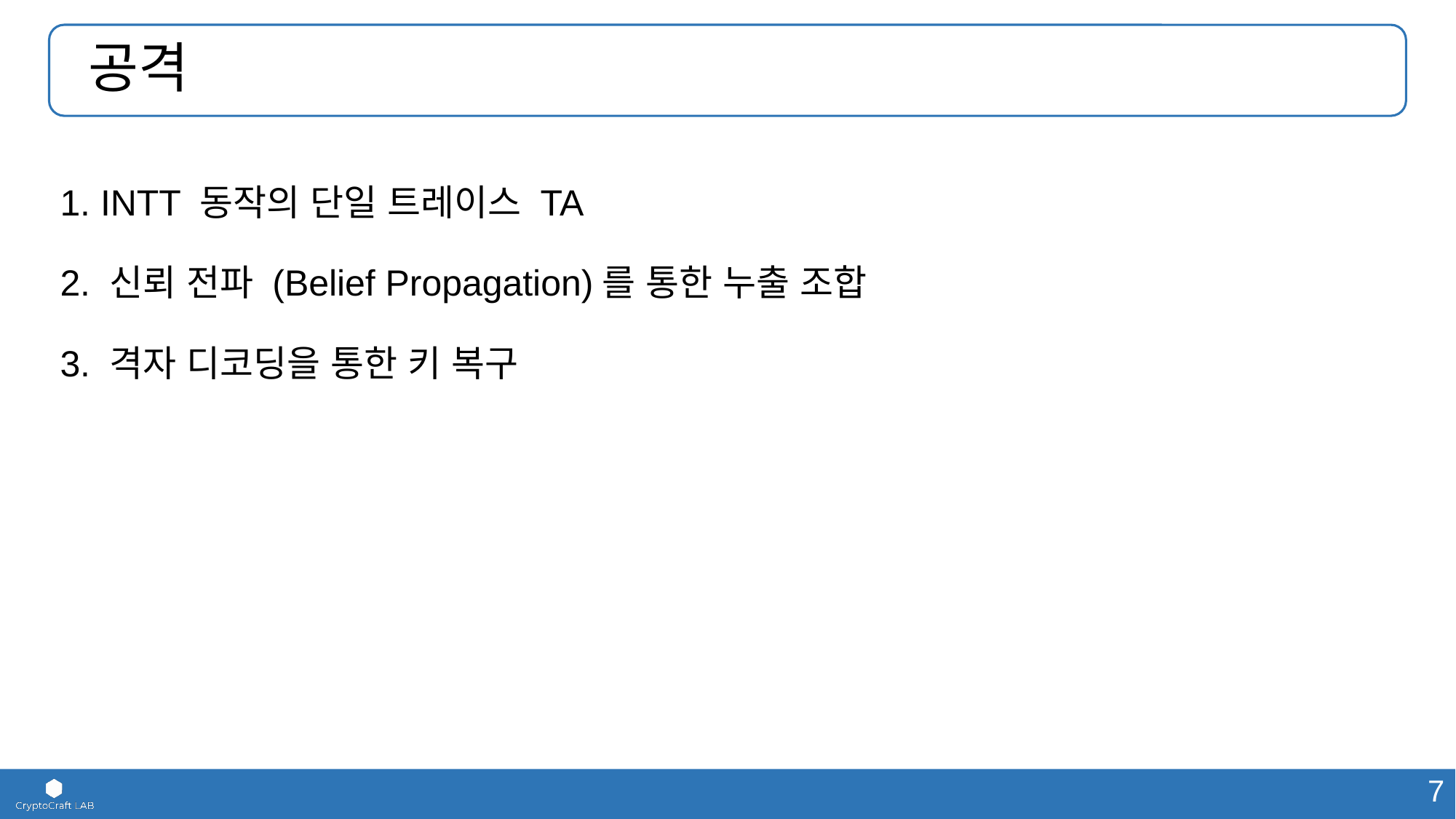

# 공격
1. INTT 동작의 단일 트레이스 TA
2. 신뢰 전파 (Belief Propagation)를 통한 누출 조합
3. 격자 디코딩을 통한 키 복구